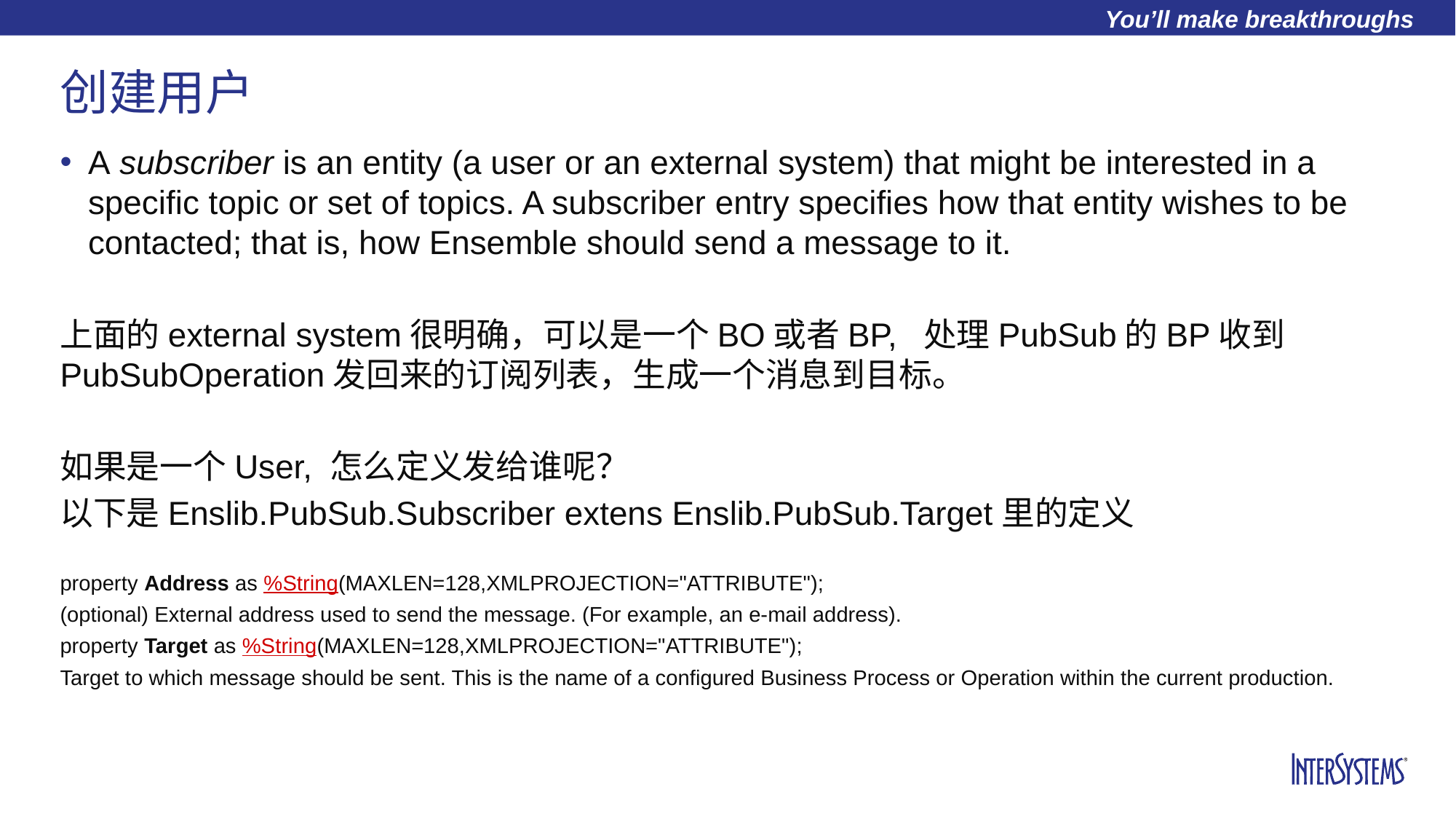

# 创建用户
A subscriber is an entity (a user or an external system) that might be interested in a specific topic or set of topics. A subscriber entry specifies how that entity wishes to be contacted; that is, how Ensemble should send a message to it.

上面的external system很明确，可以是一个BO或者BP,  处理PubSub的BP收到PubSubOperation发回来的订阅列表，生成一个消息到目标。

如果是一个User, 怎么定义发给谁呢？
以下是Enslib.PubSub.Subscriber extens Enslib.PubSub.Target里的定义

property Address as %String(MAXLEN=128,XMLPROJECTION="ATTRIBUTE");
(optional) External address used to send the message. (For example, an e-mail address).
property Target as %String(MAXLEN=128,XMLPROJECTION="ATTRIBUTE");
Target to which message should be sent. This is the name of a configured Business Process or Operation within the current production.